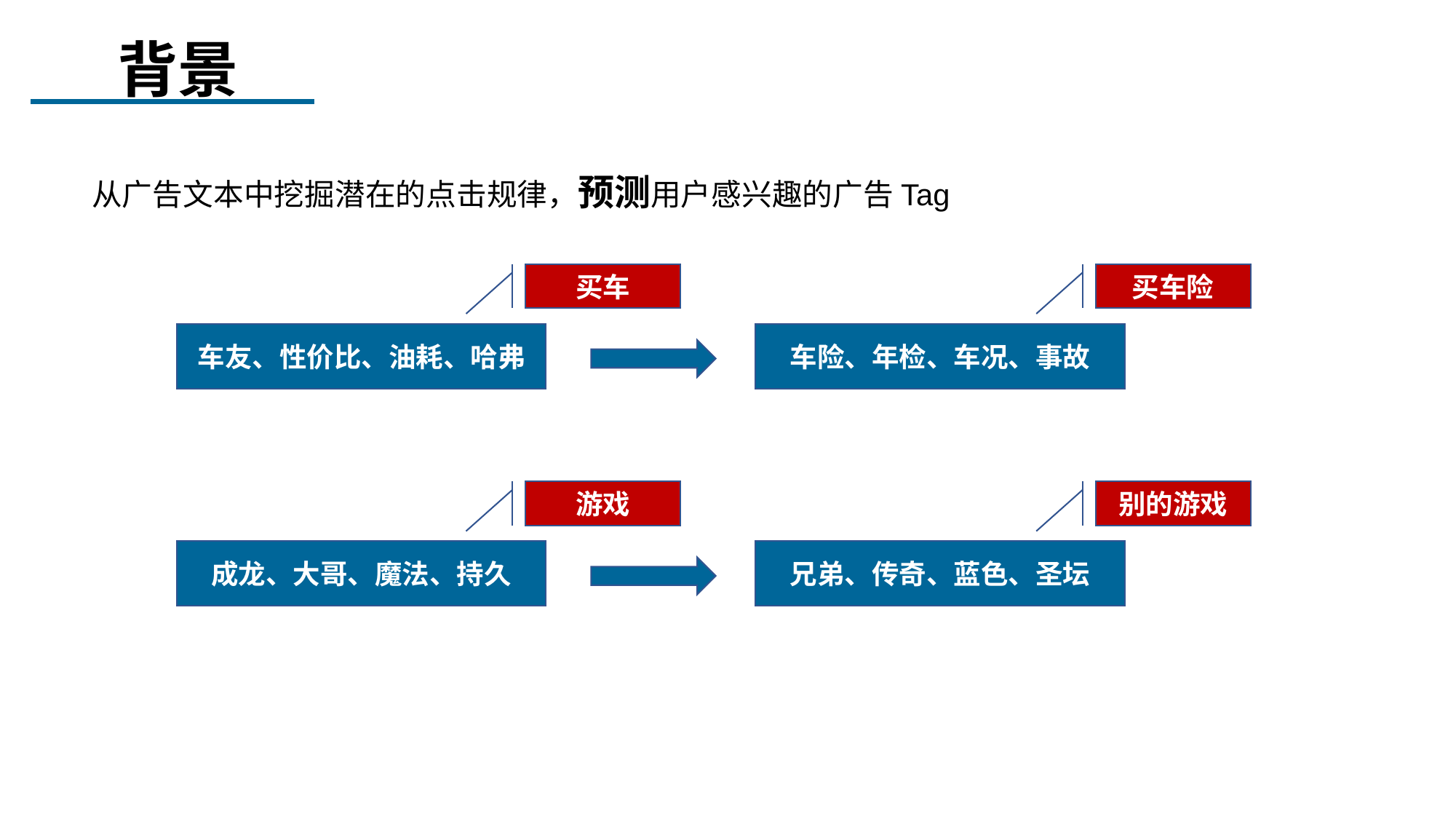

背景
从广告文本中挖掘潜在的点击规律，预测用户感兴趣的广告Tag
买车
买车险
车友、性价比、油耗、哈弗
车险、年检、车况、事故

游戏
别的游戏
成龙、大哥、魔法、持久
兄弟、传奇、蓝色、圣坛